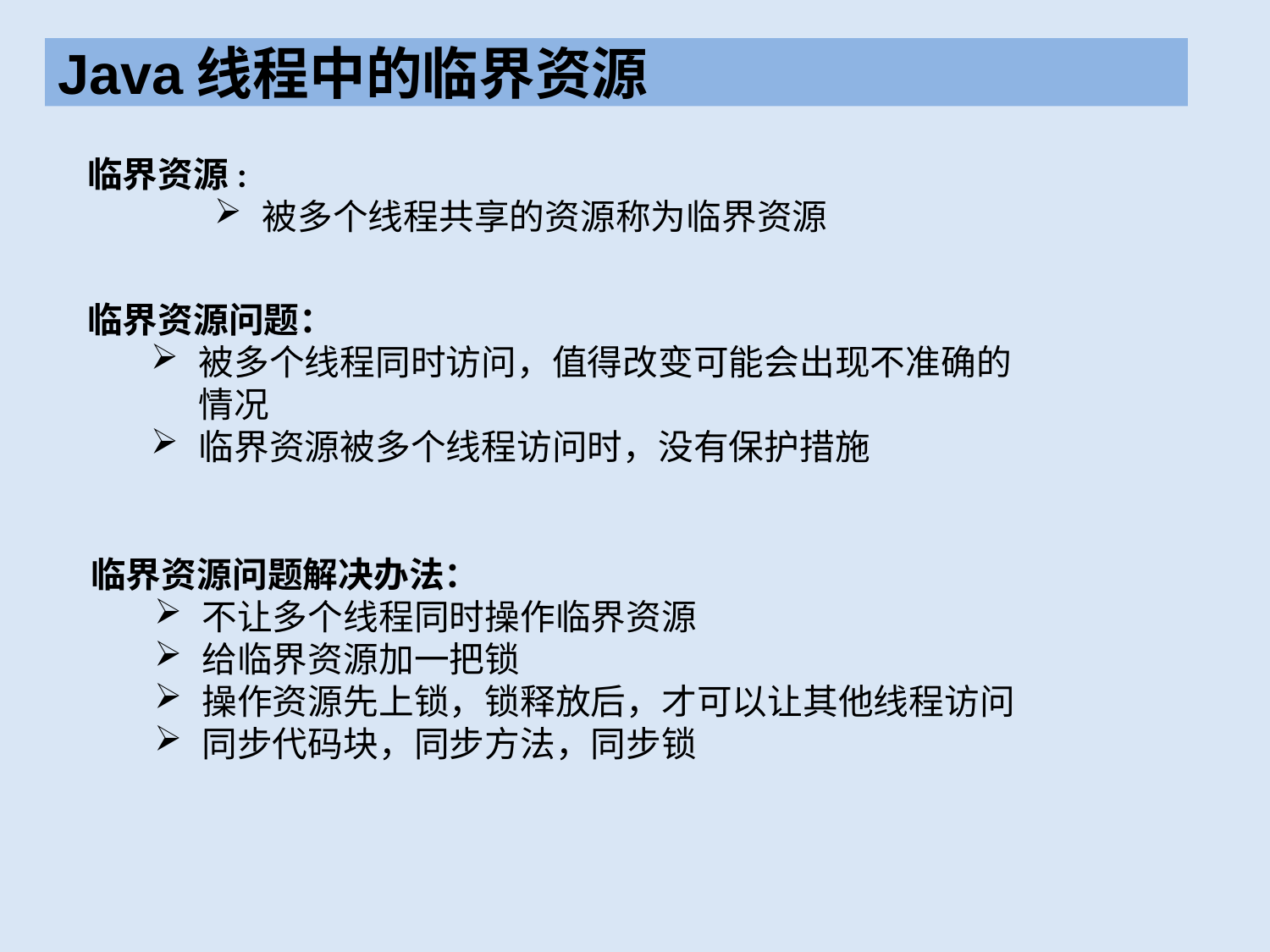

Java线程中的临界资源
临界资源:
被多个线程共享的资源称为临界资源

临界资源问题：
被多个线程同时访问，值得改变可能会出现不准确的情况
临界资源被多个线程访问时，没有保护措施
临界资源问题解决办法：
不让多个线程同时操作临界资源
给临界资源加一把锁
操作资源先上锁，锁释放后，才可以让其他线程访问
同步代码块，同步方法，同步锁